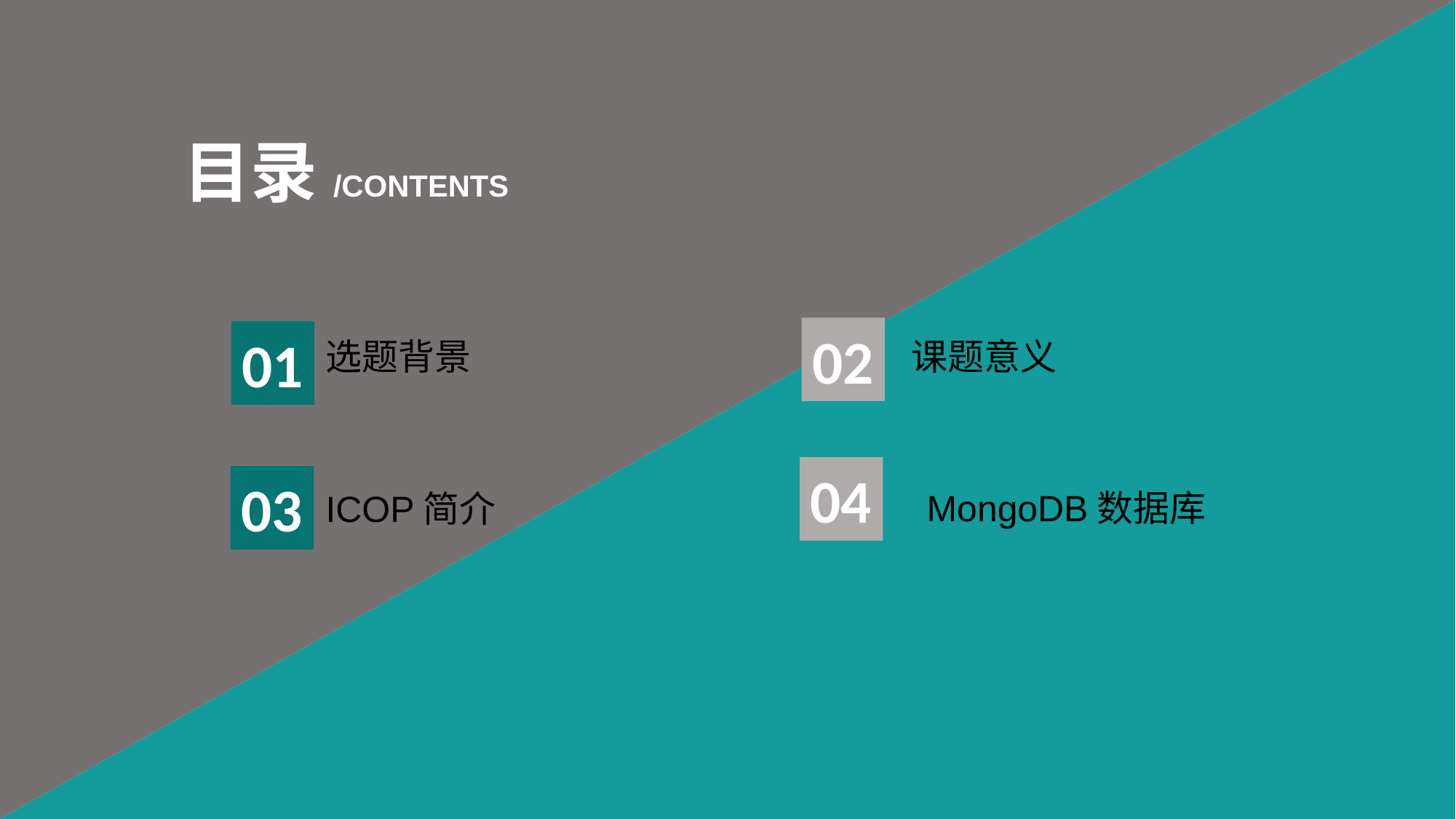

目录/CONTENTS
02
01
选题背景
课题意义
04
03
MongoDB数据库
ICOP简介